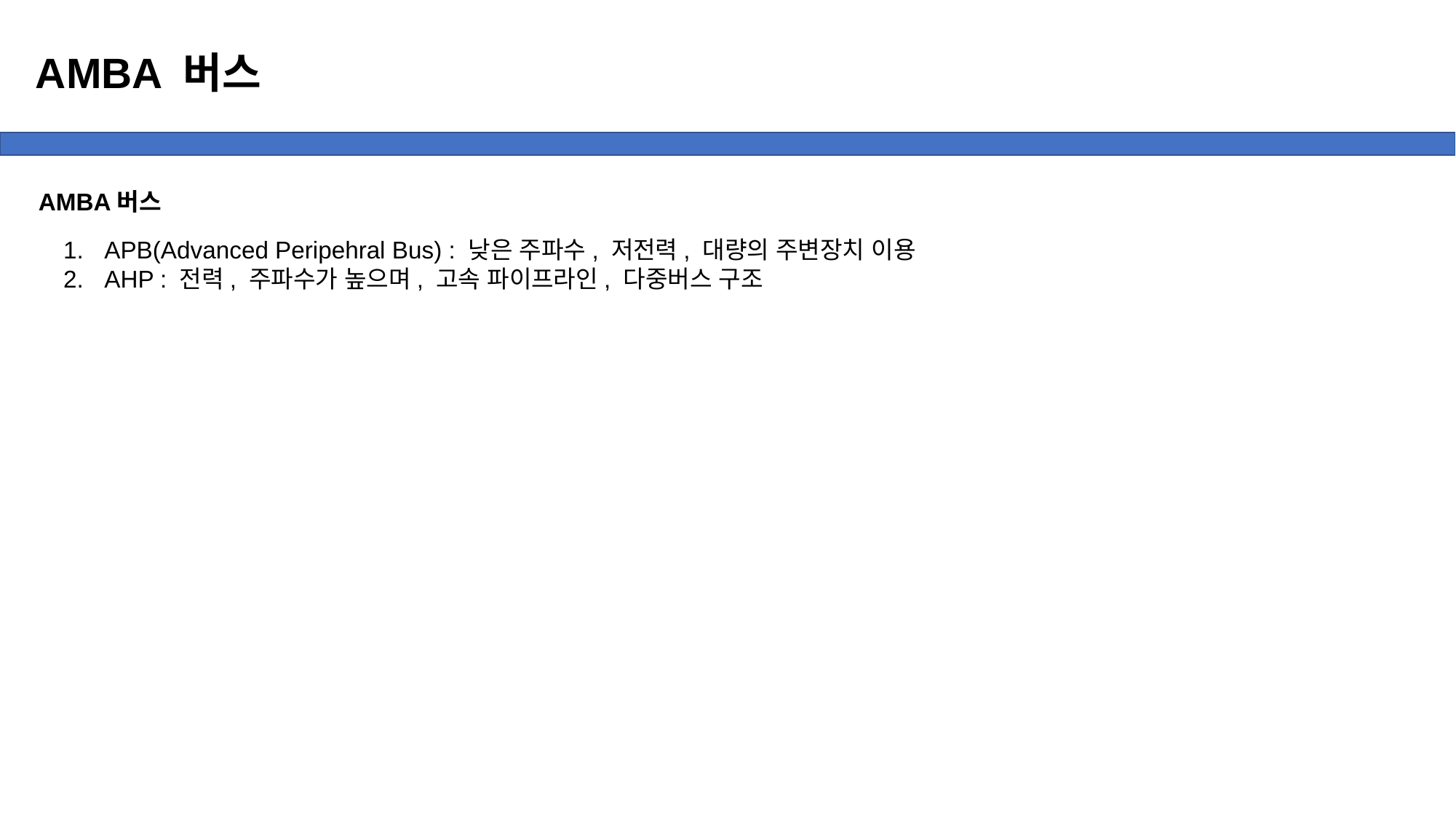

AMBA 버스

AMBA버스
APB(Advanced Peripehral Bus) : 낮은 주파수, 저전력, 대량의 주변장치 이용
AHP : 전력, 주파수가 높으며, 고속 파이프라인, 다중버스 구조